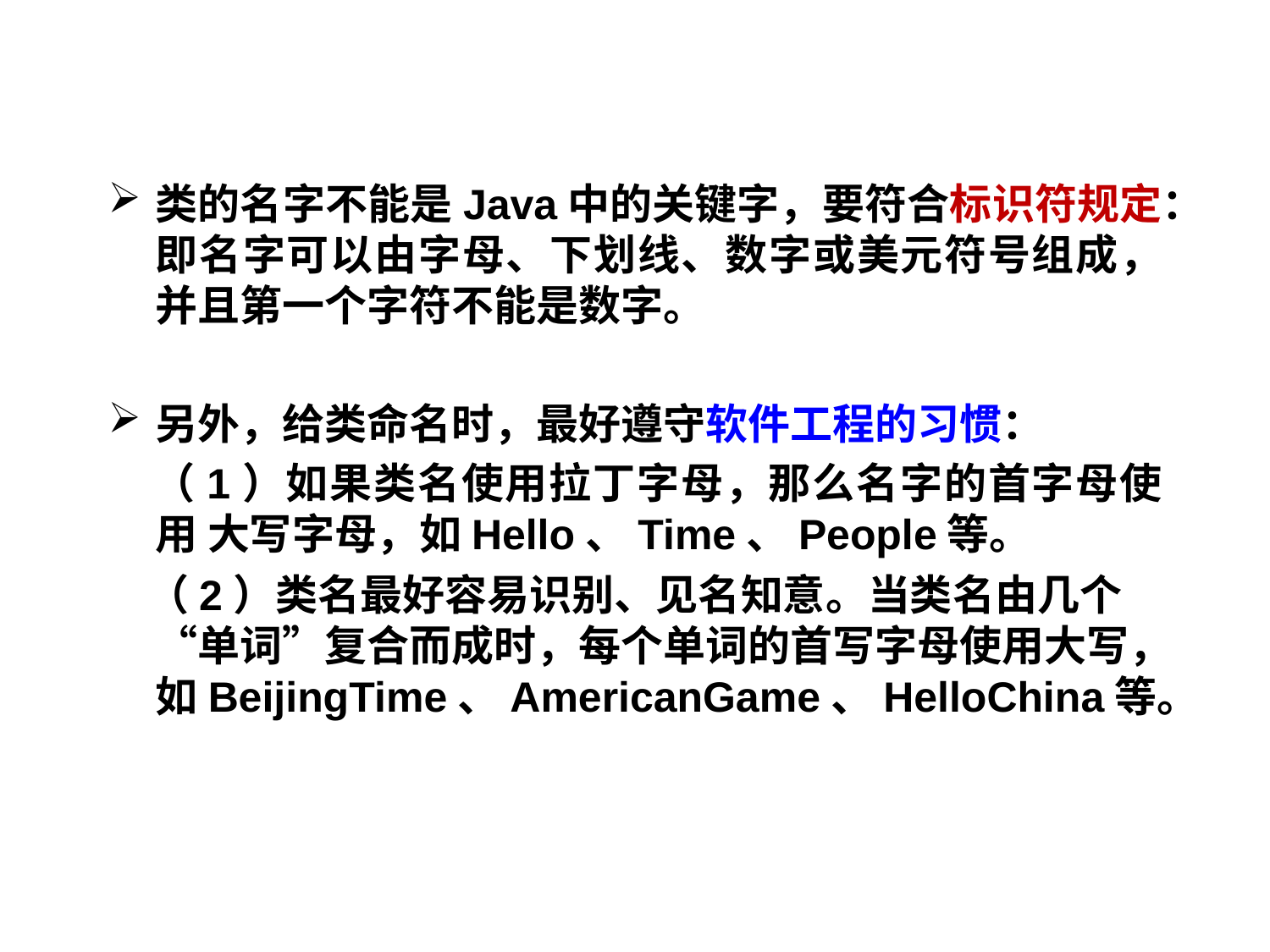

类的名字不能是Java中的关键字，要符合标识符规定：即名字可以由字母、下划线、数字或美元符号组成，并且第一个字符不能是数字。

另外，给类命名时，最好遵守软件工程的习惯：
   （1）如果类名使用拉丁字母，那么名字的首字母使用 大写字母，如Hello、Time、People等。
   （2）类名最好容易识别、见名知意。当类名由几个“单词”复合而成时，每个单词的首写字母使用大写，如BeijingTime、AmericanGame、HelloChina等。